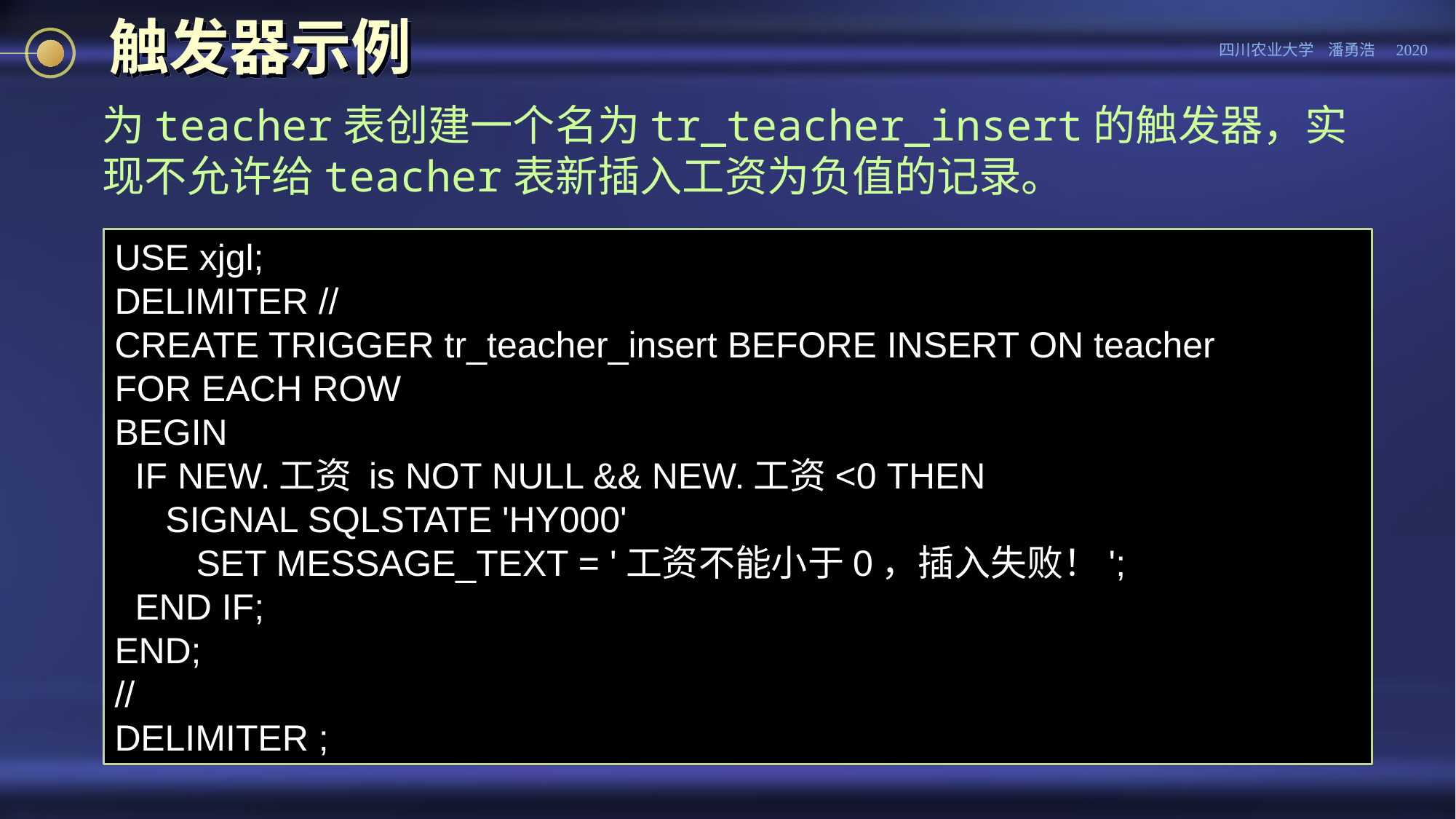

# 触发器示例
为teacher表创建一个名为tr_teacher_insert的触发器，实现不允许给teacher表新插入工资为负值的记录。
USE xjgl;
DELIMITER //
CREATE TRIGGER tr_teacher_insert BEFORE INSERT ON teacher
FOR EACH ROW
BEGIN
  IF NEW.工资 is NOT NULL && NEW.工资<0 THEN
     SIGNAL SQLSTATE 'HY000'
        SET MESSAGE_TEXT = '工资不能小于0，插入失败！';
  END IF;
END;
//
DELIMITER ;